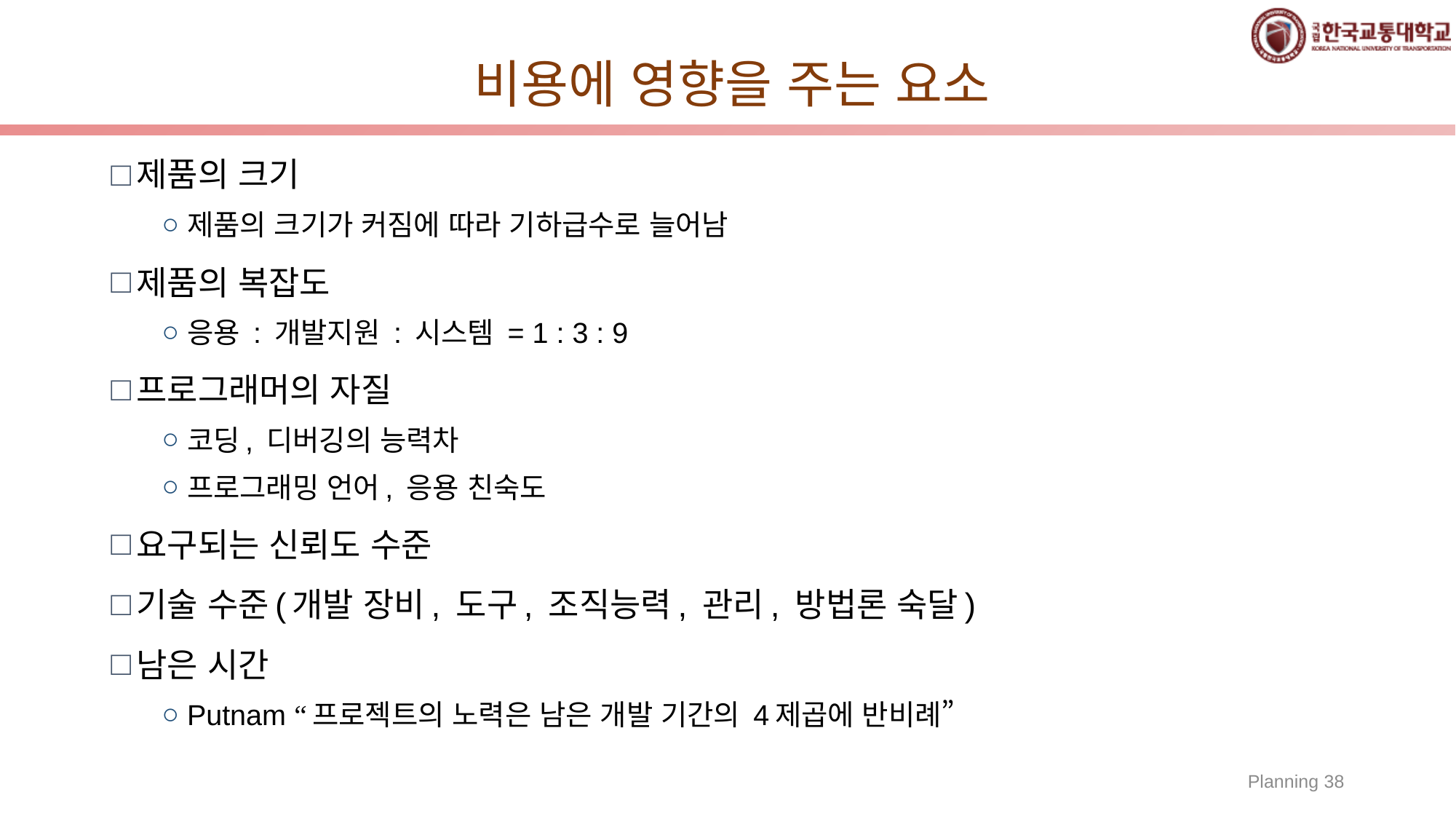

# 비용에 영향을 주는 요소
제품의 크기
제품의 크기가 커짐에 따라 기하급수로 늘어남
제품의 복잡도
응용 : 개발지원 : 시스템 = 1 : 3 : 9
프로그래머의 자질
코딩, 디버깅의 능력차
프로그래밍 언어, 응용 친숙도
요구되는 신뢰도 수준
기술 수준(개발 장비, 도구, 조직능력, 관리, 방법론 숙달)
남은 시간
Putnam “프로젝트의 노력은 남은 개발 기간의 4제곱에 반비례”
Planning 38